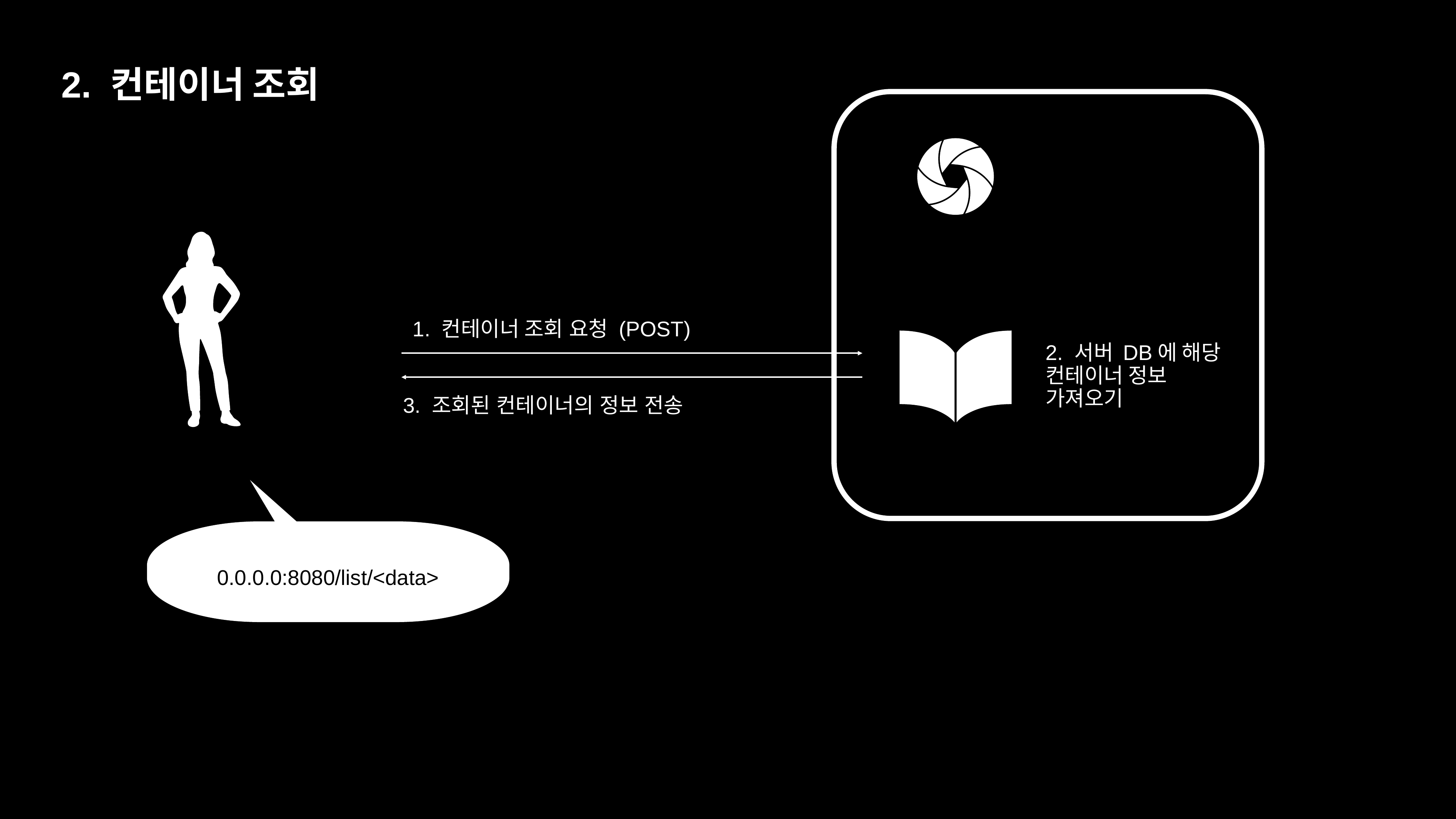

2. 컨테이너 조회

1. 컨테이너 조회 요청 (POST)
2. 서버 DB에 해당 컨테이너 정보 가져오기

3. 조회된 컨테이너의 정보 전송

0.0.0.0:8080/list/<data>